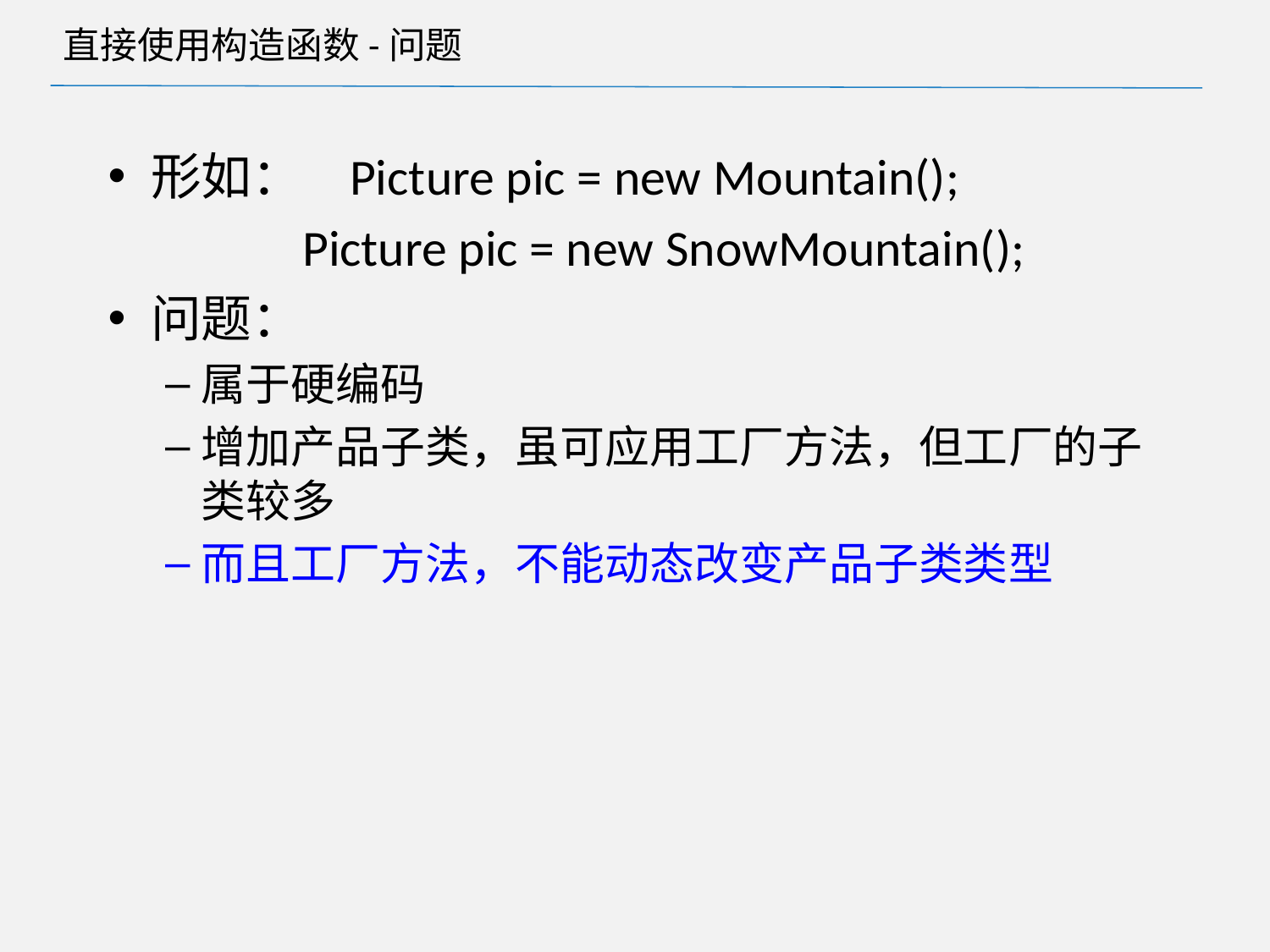

# 直接使用构造函数-问题
形如：   Picture pic = new Mountain();
                 Picture pic = new SnowMountain();
问题：
属于硬编码
增加产品子类，虽可应用工厂方法，但工厂的子类较多
而且工厂方法，不能动态改变产品子类类型